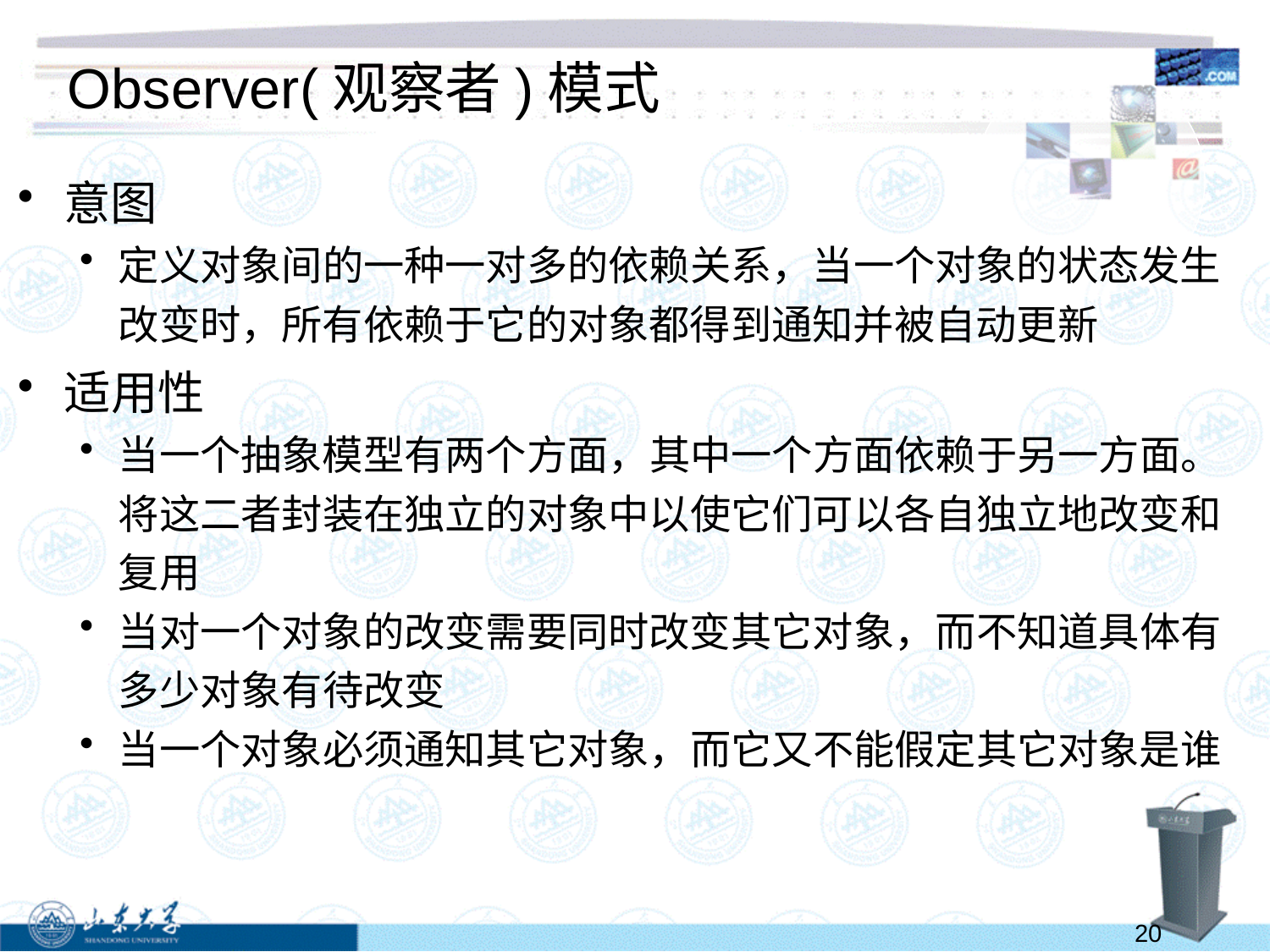

# Observer(观察者)模式
意图
定义对象间的一种一对多的依赖关系，当一个对象的状态发生改变时，所有依赖于它的对象都得到通知并被自动更新
适用性
当一个抽象模型有两个方面，其中一个方面依赖于另一方面。将这二者封装在独立的对象中以使它们可以各自独立地改变和复用
当对一个对象的改变需要同时改变其它对象，而不知道具体有多少对象有待改变
当一个对象必须通知其它对象，而它又不能假定其它对象是谁
20